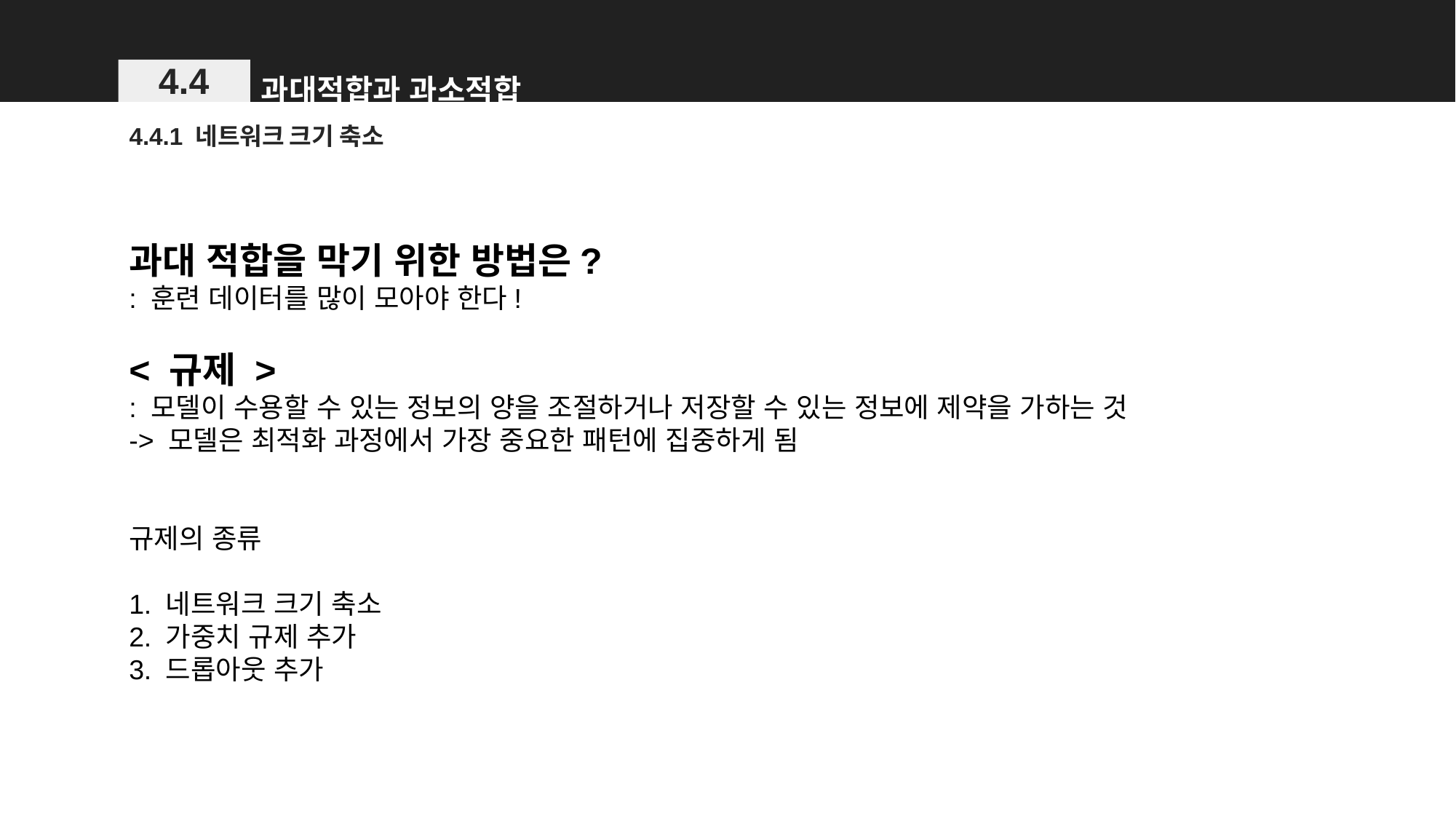

과대적합과 과소적합
4.4

4.4.1 네트워크 크기 축소
과대 적합을 막기 위한 방법은?
: 훈련 데이터를 많이 모아야 한다!

< 규제 >
: 모델이 수용할 수 있는 정보의 양을 조절하거나 저장할 수 있는 정보에 제약을 가하는 것
-> 모델은 최적화 과정에서 가장 중요한 패턴에 집중하게 됨

규제의 종류

1. 네트워크 크기 축소
2. 가중치 규제 추가
3. 드롭아웃 추가